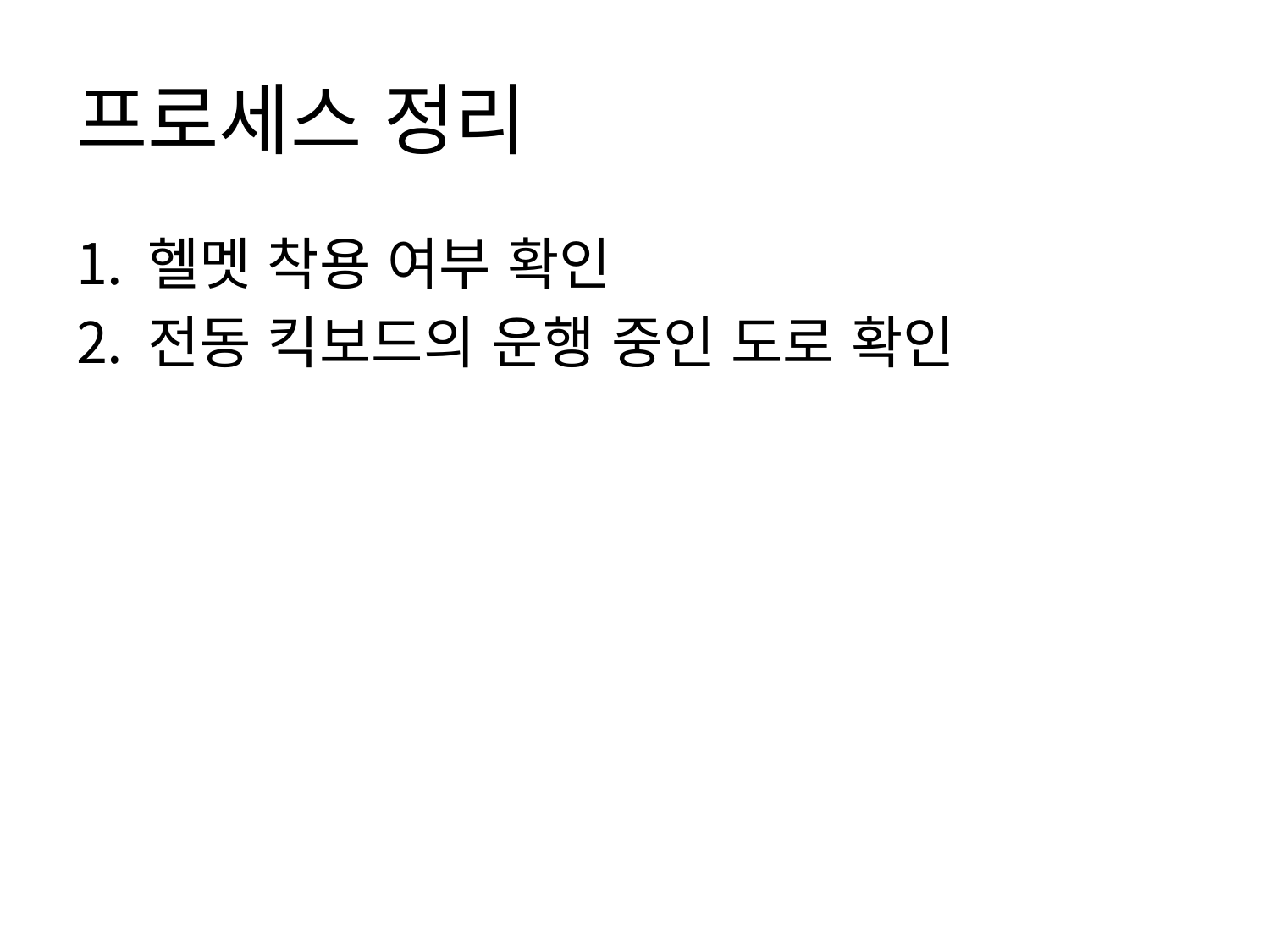

# 프로세스 정리
헬멧 착용 여부 확인
전동 킥보드의 운행 중인 도로 확인